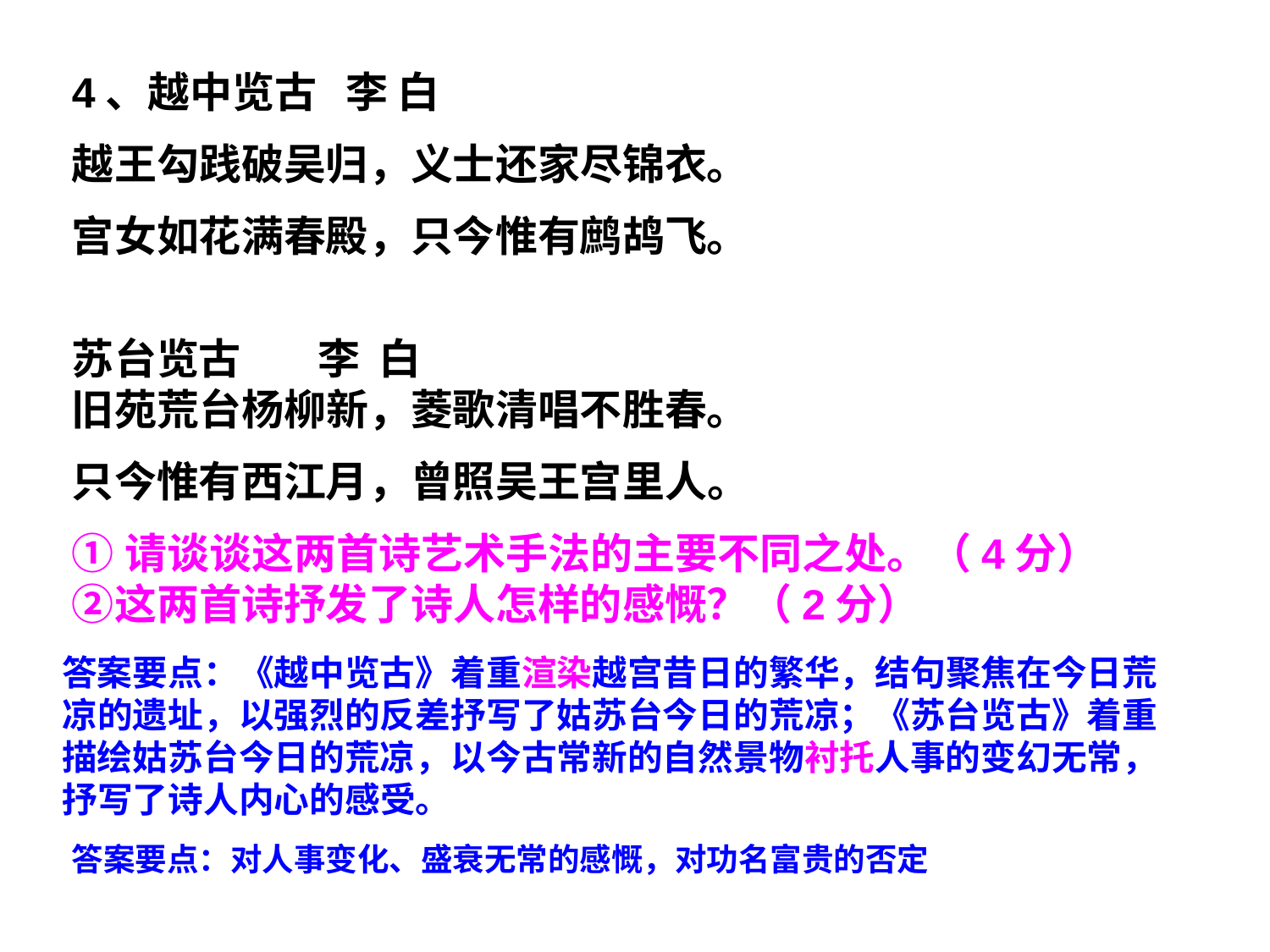

4、越中览古   李 白
越王勾践破吴归，义士还家尽锦衣。
宫女如花满春殿，只今惟有鹧鸪飞。
苏台览古        李  白  
旧苑荒台杨柳新，菱歌清唱不胜春。
只今惟有西江月，曾照吴王宫里人。
①请谈谈这两首诗艺术手法的主要不同之处。（4分）
②这两首诗抒发了诗人怎样的感慨？（2分）
答案要点：《越中览古》着重渲染越宫昔日的繁华，结句聚焦在今日荒凉的遗址，以强烈的反差抒写了姑苏台今日的荒凉；《苏台览古》着重描绘姑苏台今日的荒凉，以今古常新的自然景物衬托人事的变幻无常，抒写了诗人内心的感受。
答案要点：对人事变化、盛衰无常的感慨，对功名富贵的否定